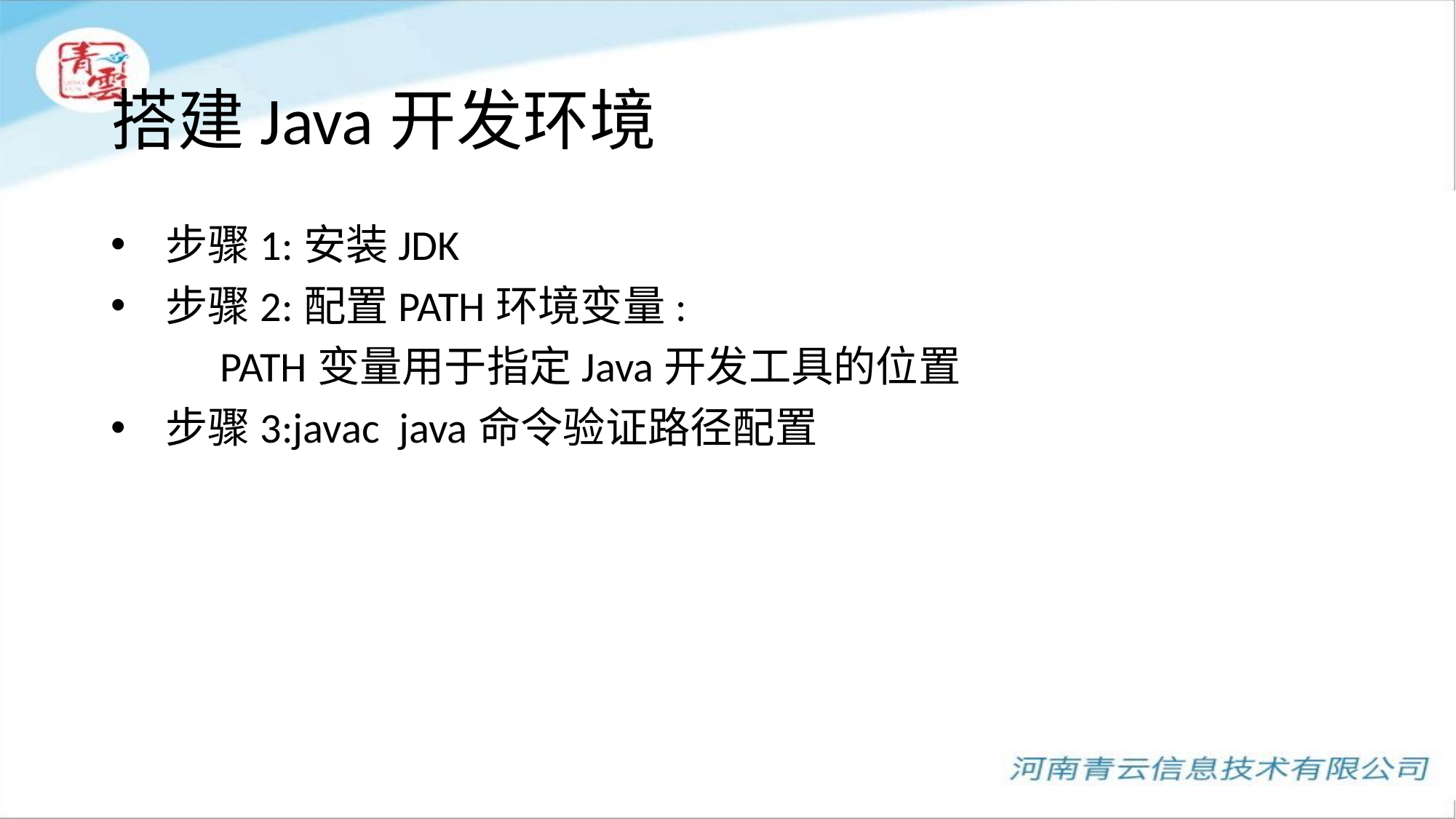

# 搭建Java开发环境
步骤1:安装JDK
步骤2:配置PATH环境变量:
	PATH变量用于指定Java开发工具的位置
步骤3:javac  java命令验证路径配置